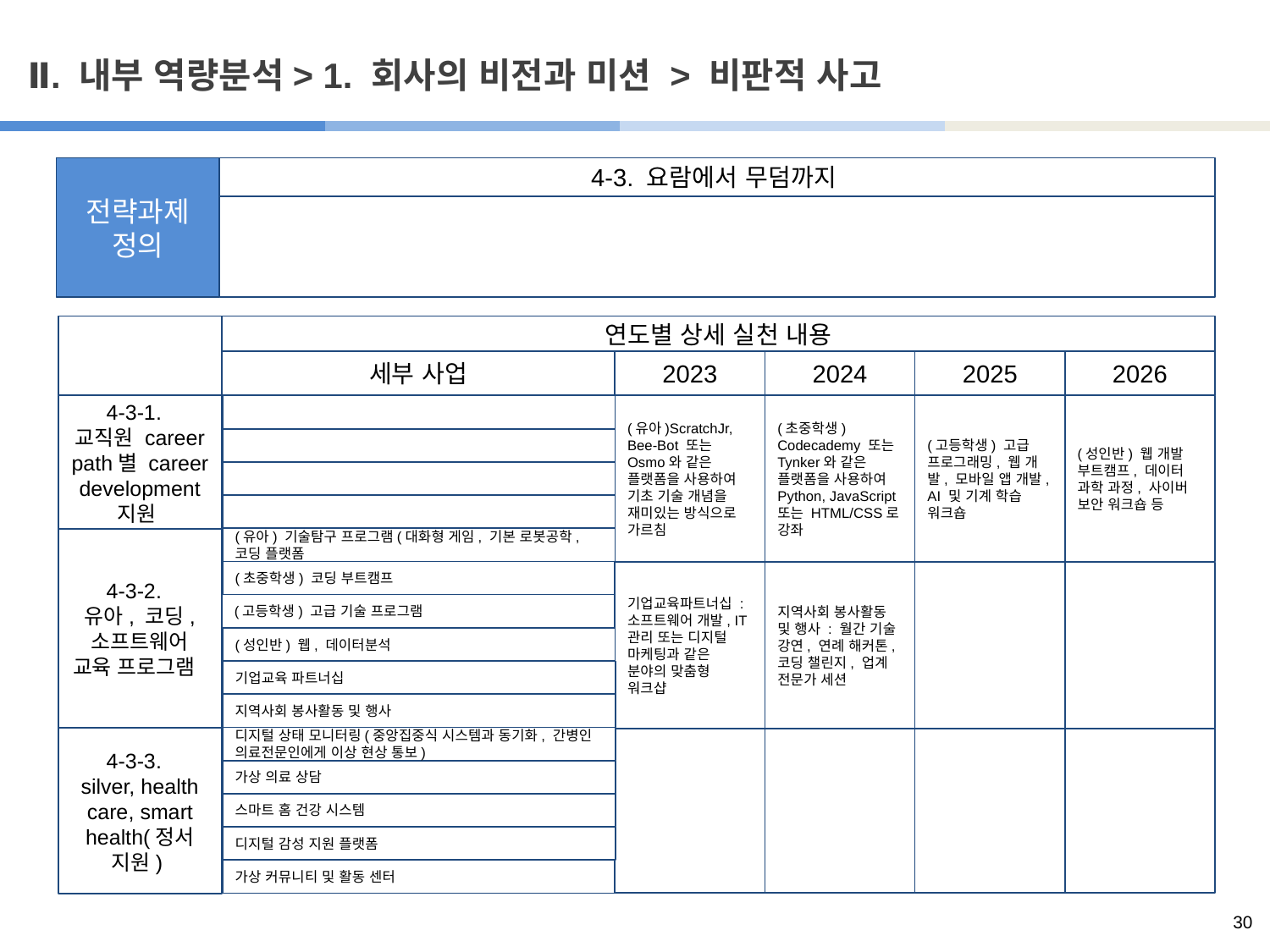

# Ⅱ. 내부 역량분석> 1. 회사의 비전과 미션 > 비판적 사고
4-3. 요람에서 무덤까지
전략과제
정의

연도별 상세 실천 내용
세부 사업
2023
2024
2025
2026
(유아)ScratchJr, Bee-Bot 또는 Osmo와 같은 플랫폼을 사용하여 기초 기술 개념을 재미있는 방식으로 가르침
(초중학생) Codecademy 또는 Tynker와 같은 플랫폼을 사용하여 Python, JavaScript 또는 HTML/CSS로 강좌
(고등학생) 고급 프로그래밍, 웹 개발, 모바일 앱 개발, AI 및 기계 학습 워크숍
(성인반) 웹 개발 부트캠프, 데이터 과학 과정, 사이버 보안 워크숍 등
4-3-1.
교직원 career path별 career development 지원

(유아) 기술탐구 프로그램(대화형 게임, 기본 로봇공학, 코딩 플랫폼
4-3-2.
유아, 코딩, 소프트웨어 교육 프로그램
(초중학생) 코딩 부트캠프
기업교육파트너십 : 소프트웨어 개발, IT 관리 또는 디지털 마케팅과 같은 분야의 맞춤형 워크샵
지역사회 봉사활동 및 행사 : 월간 기술 강연, 연례 해커톤, 코딩 챌린지, 업계 전문가 세션

(고등학생) 고급 기술 프로그램
(성인반) 웹, 데이터분석
기업교육 파트너십
지역사회 봉사활동 및 행사
디지털 상태 모니터링(중앙집중식 시스템과 동기화, 간병인 의료전문인에게 이상 현상 통보)
4-3-3.
silver, health care, smart health(정서 지원)

가상 의료 상담
스마트 홈 건강 시스템
디지털 감성 지원 플랫폼
가상 커뮤니티 및 활동 센터
30